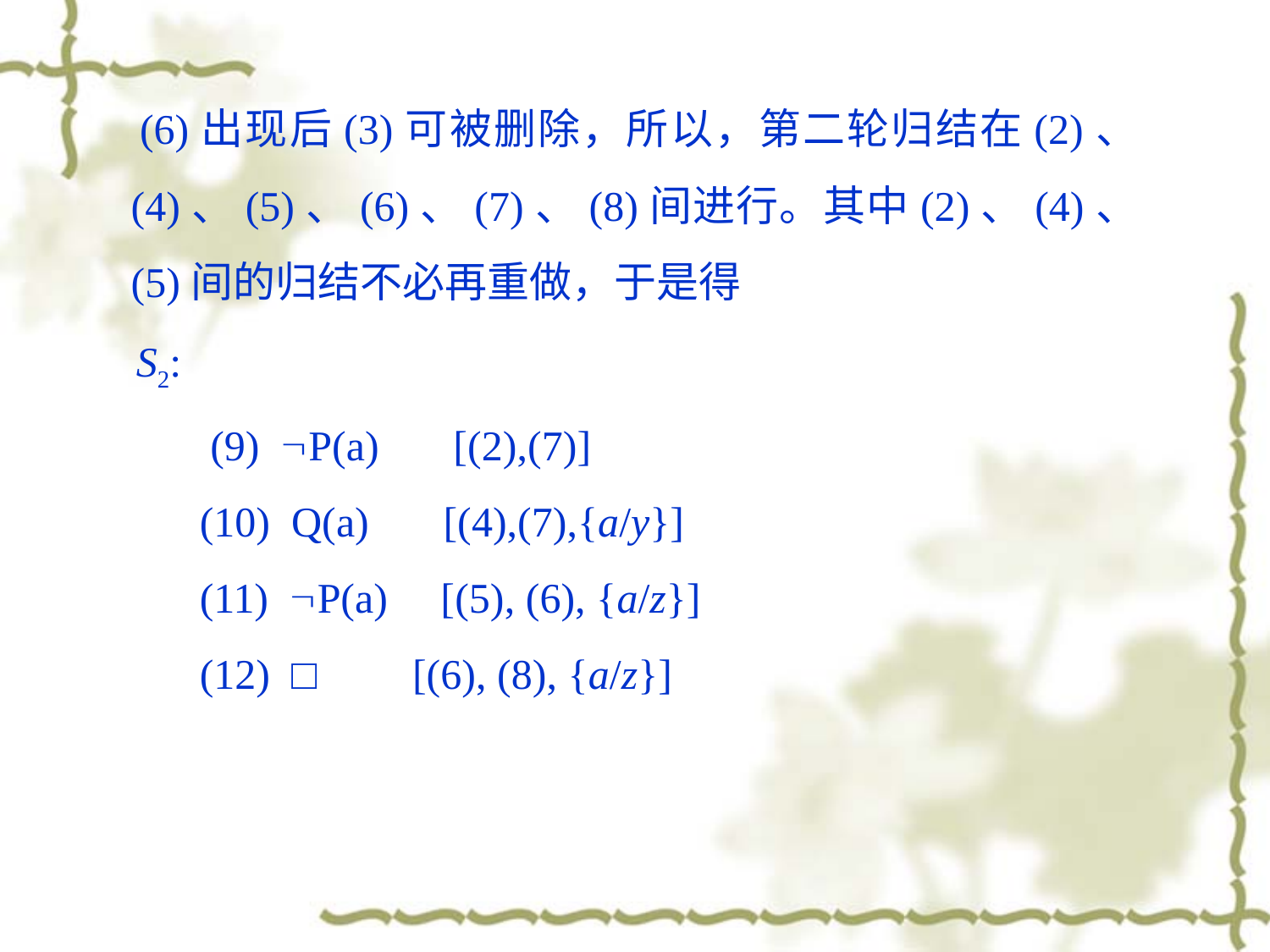

(6)出现后(3)可被删除，所以，第二轮归结在(2)、(4)、(5)、(6)、(7)、(8)间进行。其中(2)、(4)、(5)间的归结不必再重做，于是得
     S2:
            (9)  ¬P(a)       [(2),(7)]
           (10)  Q(a)       [(4),(7),{a/y}]
           (11)  ¬P(a)     [(5), (6), {a/z}]
           (12)  □         [(6), (8), {a/z}]